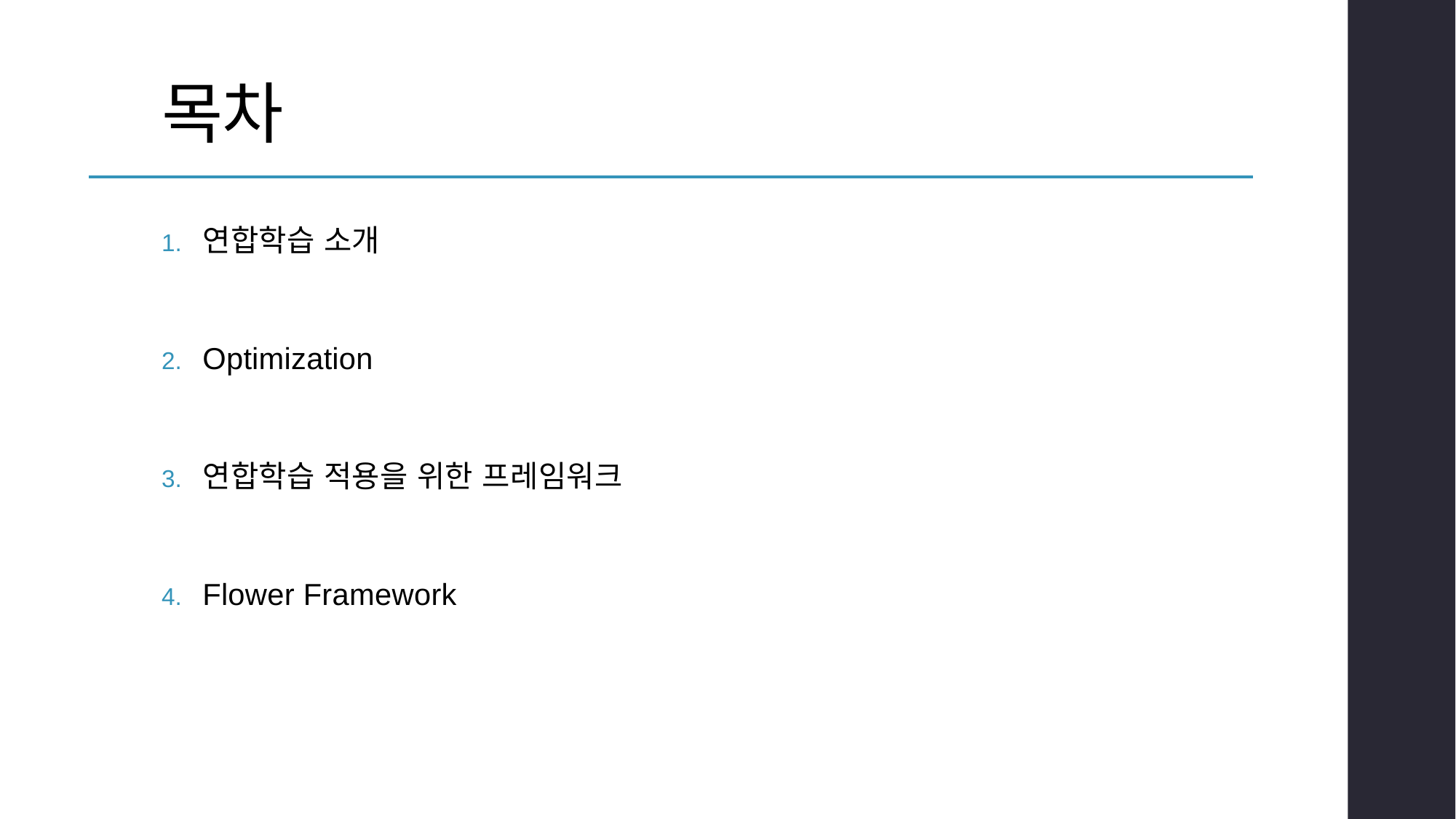

# 목차
연합학습 소개

Optimization

연합학습 적용을 위한 프레임워크

Flower Framework